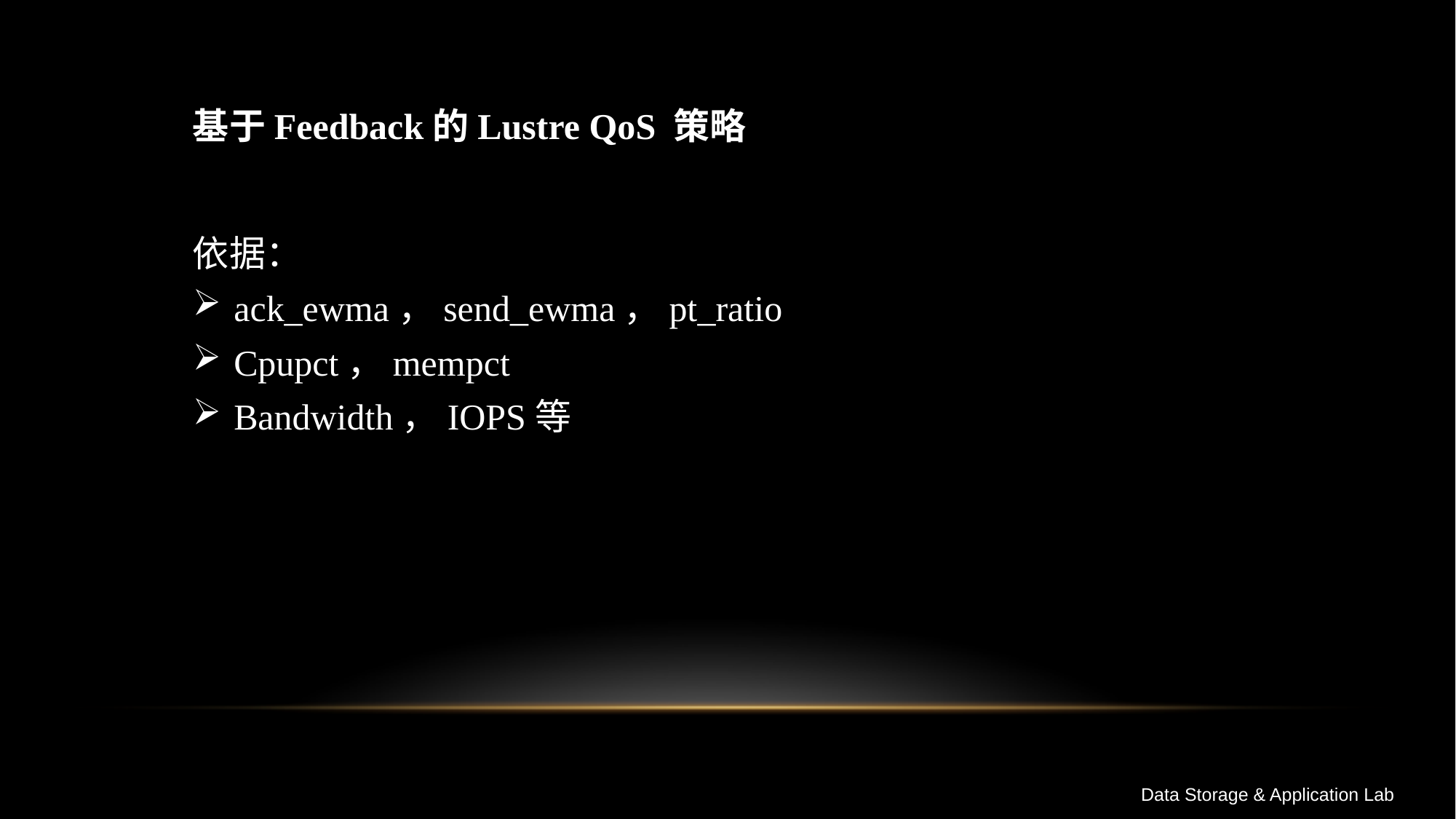

# 基于Feedback的Lustre QoS 策略
依据：
ack_ewma，send_ewma，pt_ratio
Cpupct，mempct
Bandwidth，IOPS等
Data Storage & Application Lab